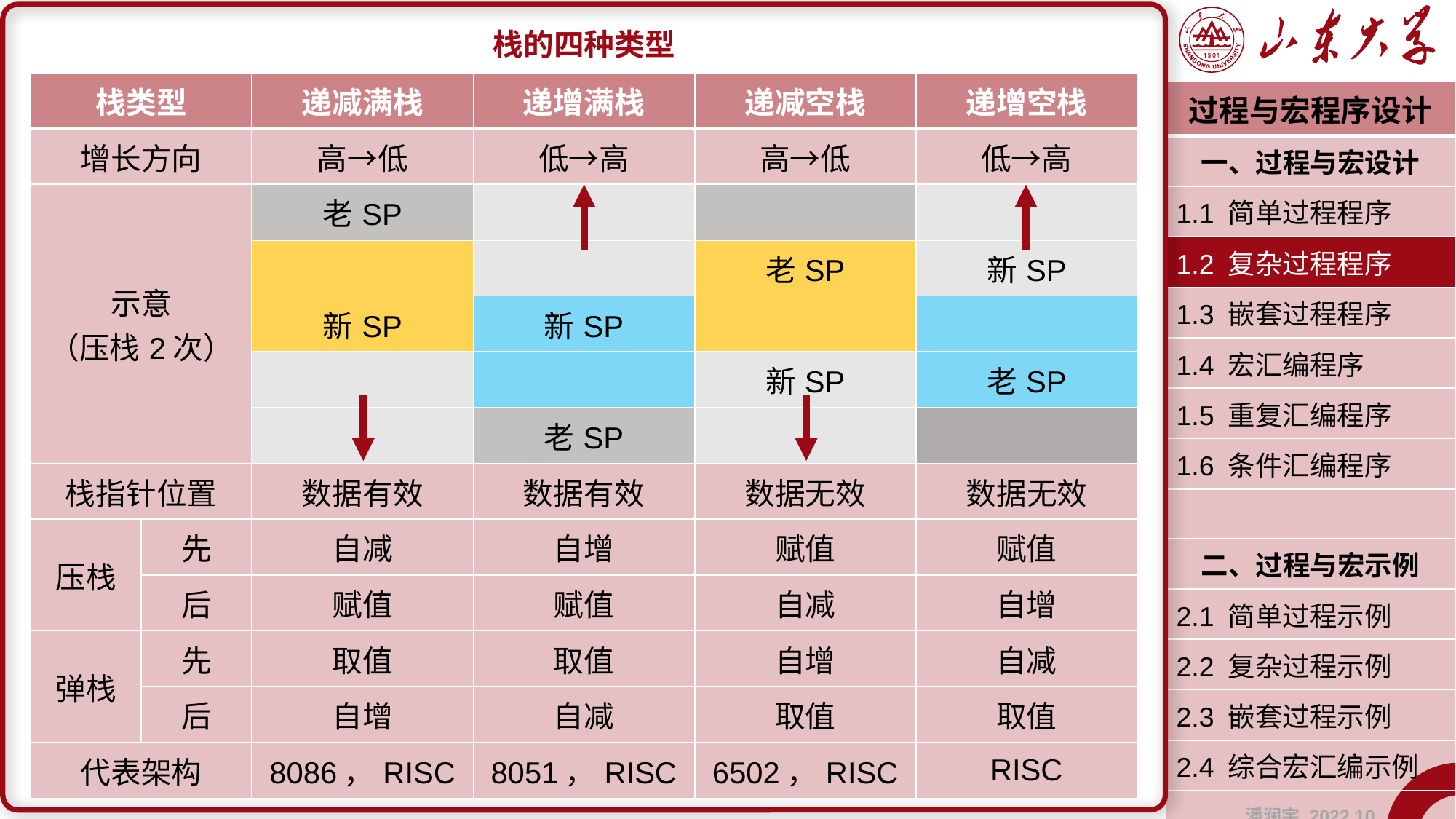

栈的四种类型

| 栈类型 |  | 递减满栈 | 递增满栈 | 递减空栈 | 递增空栈 |
| --- | --- | --- | --- | --- | --- |
| 增长方向 |  | 高→低 | 低→高 | 高→低 | 低→高 |
| 示意 （压栈2次） |  | 老SP |  |  |  |
|  |  |  |  | 老SP | 新SP |
|  |  | 新SP | 新SP |  |  |
|  |  |  |  | 新SP | 老SP |
|  |  |  | 老SP |  |  |
| 栈指针位置 |  | 数据有效 | 数据有效 | 数据无效 | 数据无效 |
| 压栈 | 先 | 自减 | 自增 | 赋值 | 赋值 |
|  | 后 | 赋值 | 赋值 | 自减 | 自增 |
| 弹栈 | 先 | 取值 | 取值 | 自增 | 自减 |
|  | 后 | 自增 | 自减 | 取值 | 取值 |
| 代表架构 |  | 8086，RISC | 8051，RISC | 6502，RISC | RISC |
| 过程与宏程序设计 |
| --- |
| 一、过程与宏设计 |
| 1.1 简单过程程序 |
| 1.2 复杂过程程序 |
| 1.3 嵌套过程程序 |
| 1.4 宏汇编程序 |
| 1.5 重复汇编程序 |
| 1.6 条件汇编程序 |
|  |
| 二、过程与宏示例 |
| 2.1 简单过程示例 |
| 2.2 复杂过程示例 |
| 2.3 嵌套过程示例 |
| 2.4 综合宏汇编示例 |
| 潘润宇 2022.10 |